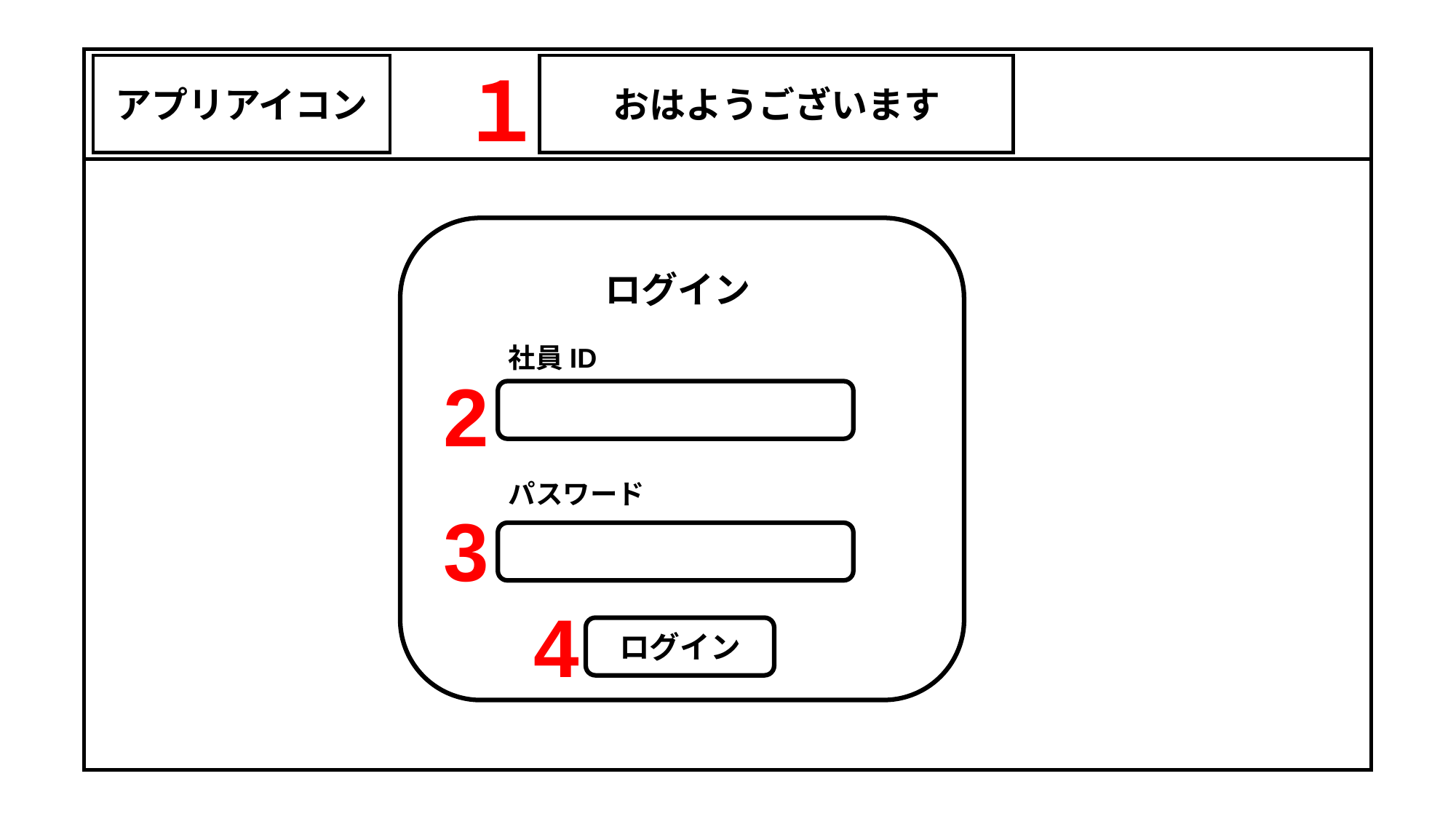

１
アプリアイコン
おはようございます

ログイン
社員ID
2

パスワード
3

4
ログイン